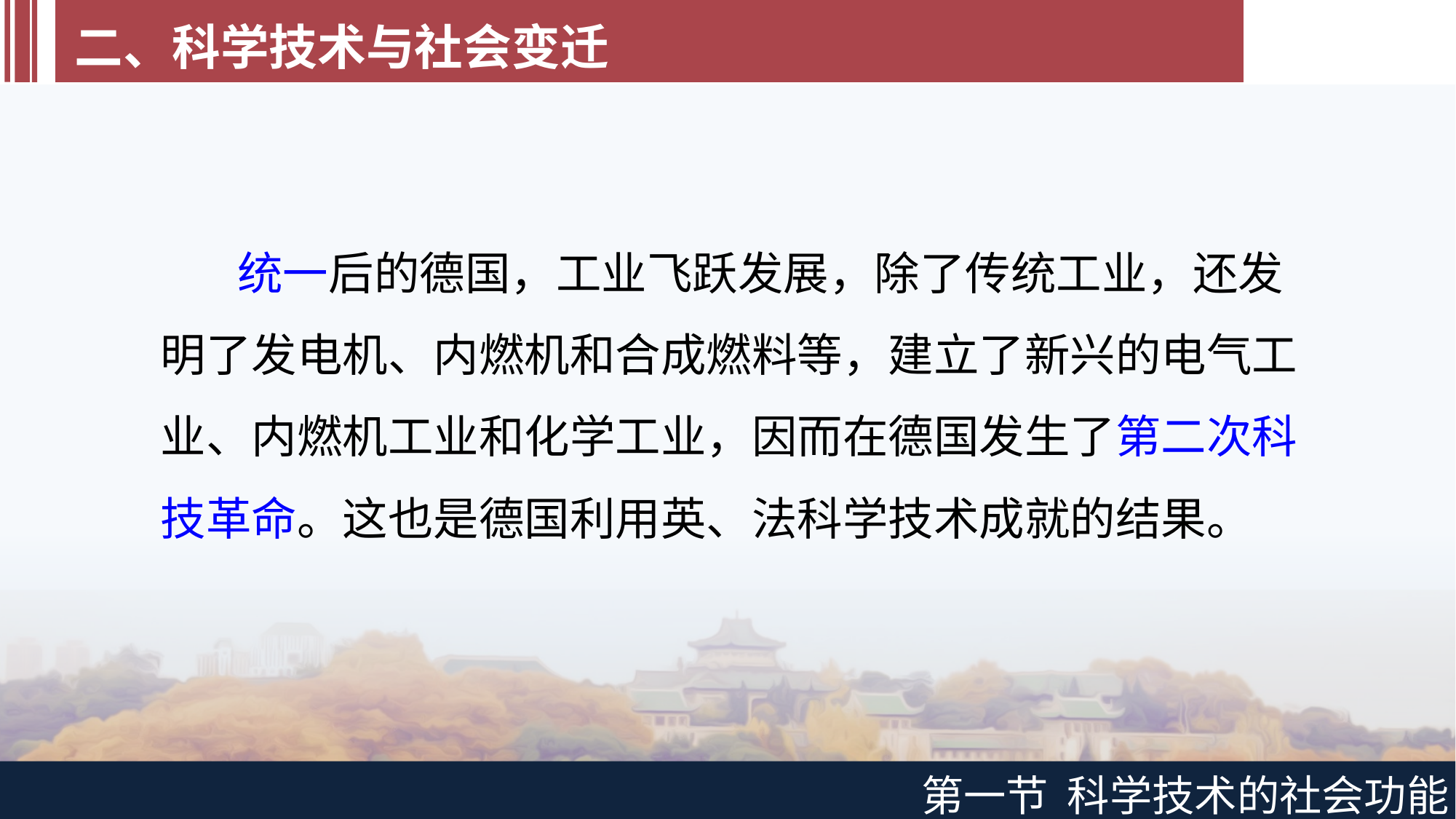

二、科学技术与社会变迁

统一后的德国，工业飞跃发展，除了传统工业，还发明了发电机、内燃机和合成燃料等，建立了新兴的电气工业、内燃机工业和化学工业，因而在德国发生了第二次科技革命。这也是德国利用英、法科学技术成就的结果。

第一节  科学技术的社会功能